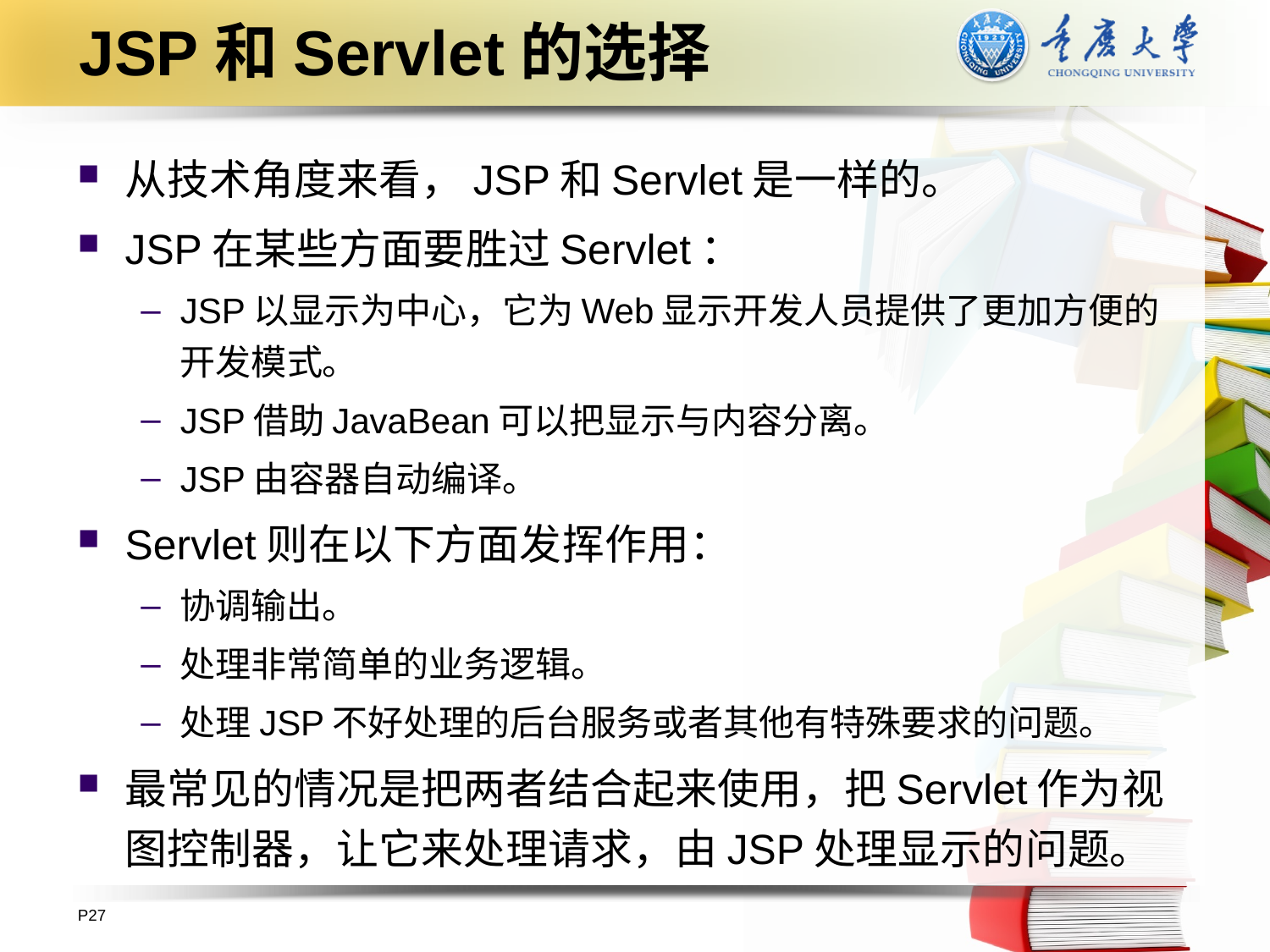

# JSP和Servlet的选择
从技术角度来看，JSP和Servlet是一样的。
JSP在某些方面要胜过Servlet：
JSP以显示为中心，它为Web显示开发人员提供了更加方便的开发模式。
JSP借助JavaBean可以把显示与内容分离。
JSP由容器自动编译。
Servlet则在以下方面发挥作用：
协调输出。
处理非常简单的业务逻辑。
处理JSP不好处理的后台服务或者其他有特殊要求的问题。
最常见的情况是把两者结合起来使用，把Servlet作为视图控制器，让它来处理请求，由JSP处理显示的问题。

P27